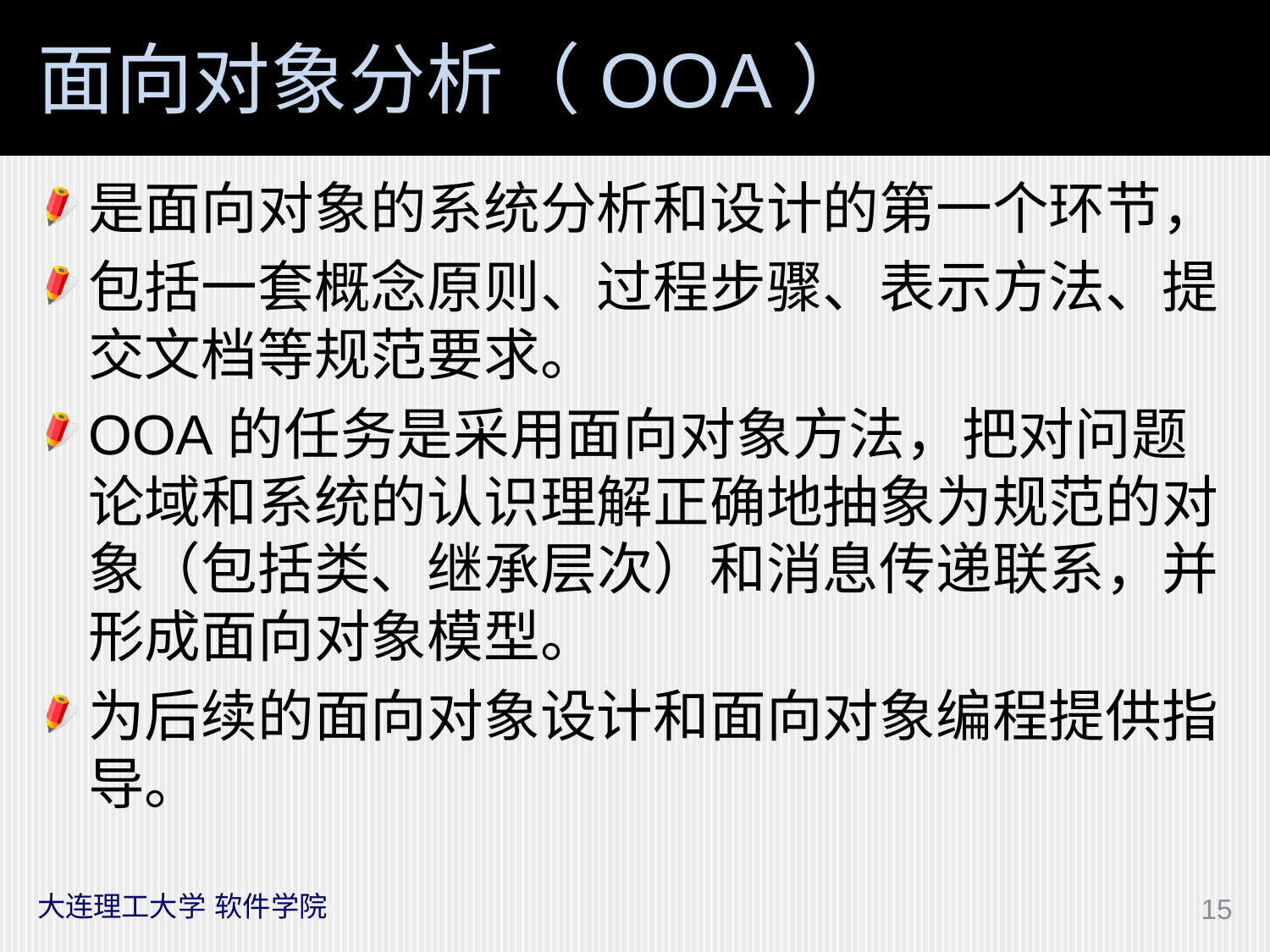

# 面向对象分析（OOA）
是面向对象的系统分析和设计的第一个环节，
包括一套概念原则、过程步骤、表示方法、提交文档等规范要求。
OOA的任务是采用面向对象方法，把对问题论域和系统的认识理解正确地抽象为规范的对象（包括类、继承层次）和消息传递联系，并形成面向对象模型。
为后续的面向对象设计和面向对象编程提供指导。

大连理工大学 软件学院
15